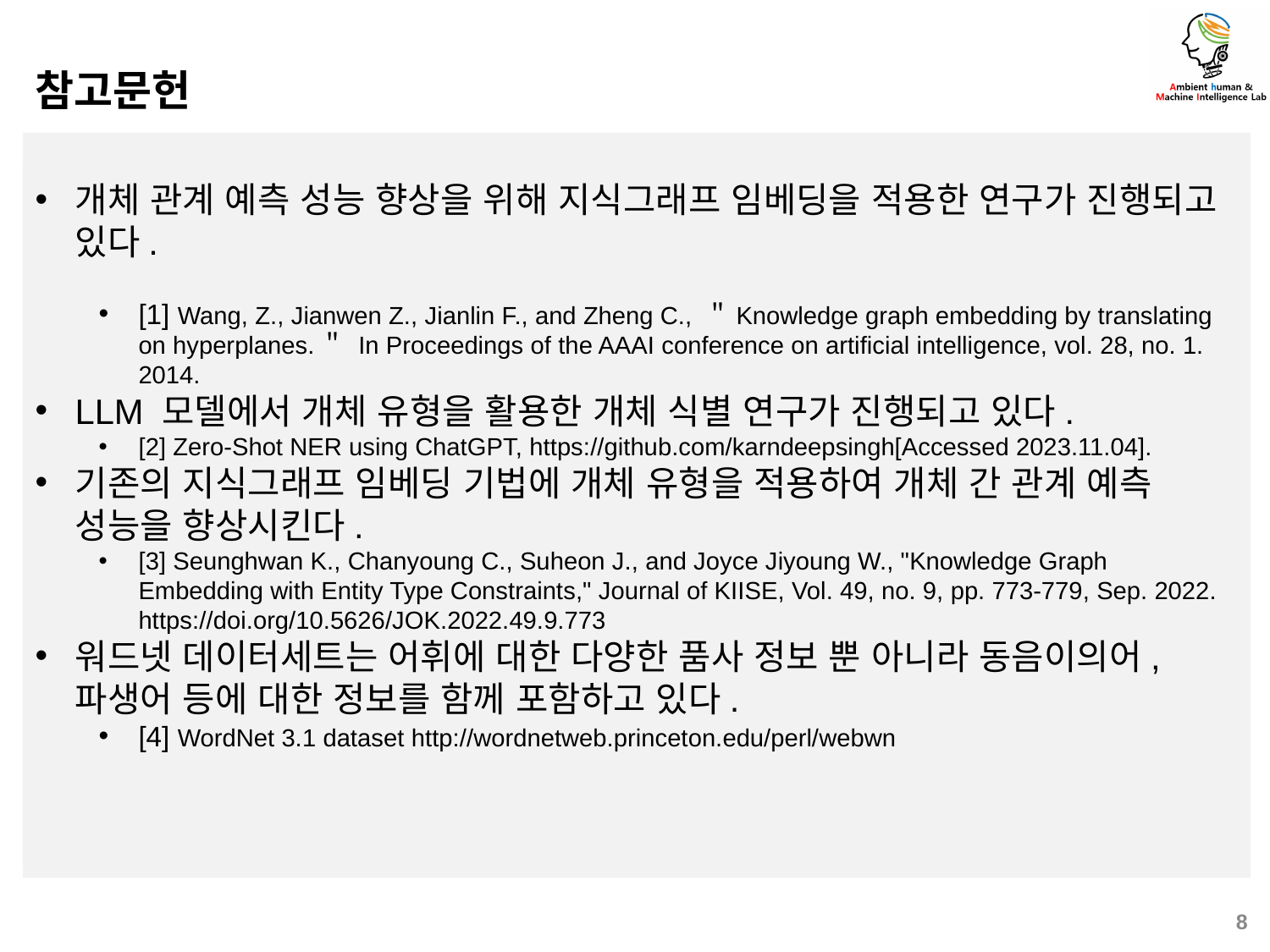

참고문헌

개체 관계 예측 성능 향상을 위해 지식그래프 임베딩을 적용한 연구가 진행되고 있다.

[1] Wang, Z., Jianwen Z., Jianlin F., and Zheng C., ＂Knowledge graph embedding by translating on hyperplanes.＂ In Proceedings of the AAAI conference on artificial intelligence, vol. 28, no. 1. 2014.
LLM 모델에서 개체 유형을 활용한 개체 식별 연구가 진행되고 있다.
[2] Zero-Shot NER using ChatGPT, https://github.com/karndeepsingh[Accessed 2023.11.04].
기존의 지식그래프 임베딩 기법에 개체 유형을 적용하여 개체 간 관계 예측 성능을 향상시킨다.
[3] Seunghwan K., Chanyoung C., Suheon J., and Joyce Jiyoung W., "Knowledge Graph Embedding with Entity Type Constraints," Journal of KIISE, Vol. 49, no. 9, pp. 773-779, Sep. 2022. https://doi.org/10.5626/JOK.2022.49.9.773
워드넷 데이터세트는 어휘에 대한 다양한 품사 정보 뿐 아니라 동음이의어, 파생어 등에 대한 정보를 함께 포함하고 있다.
[4] WordNet 3.1 dataset http://wordnetweb.princeton.edu/perl/webwn

8